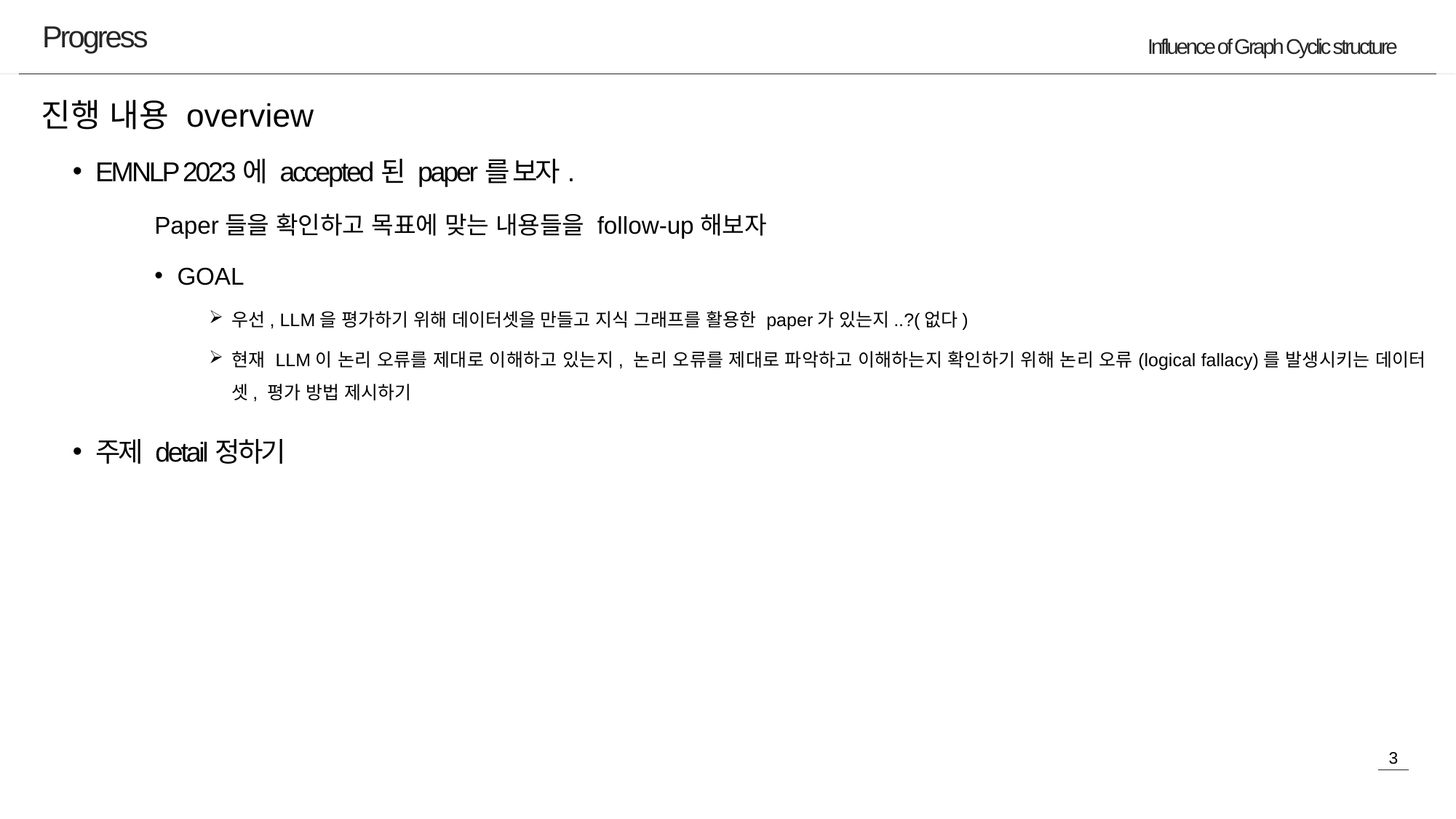

Progress
진행 내용 overview
EMNLP 2023에 accepted된 paper를 보자.
Paper들을 확인하고 목표에 맞는 내용들을 follow-up해보자
GOAL
우선, LLM을 평가하기 위해 데이터셋을 만들고 지식 그래프를 활용한 paper가 있는지..?(없다)
현재 LLM이 논리 오류를 제대로 이해하고 있는지, 논리 오류를 제대로 파악하고 이해하는지 확인하기 위해 논리 오류(logical fallacy)를 발생시키는 데이터 셋, 평가 방법 제시하기
주제 detail정하기